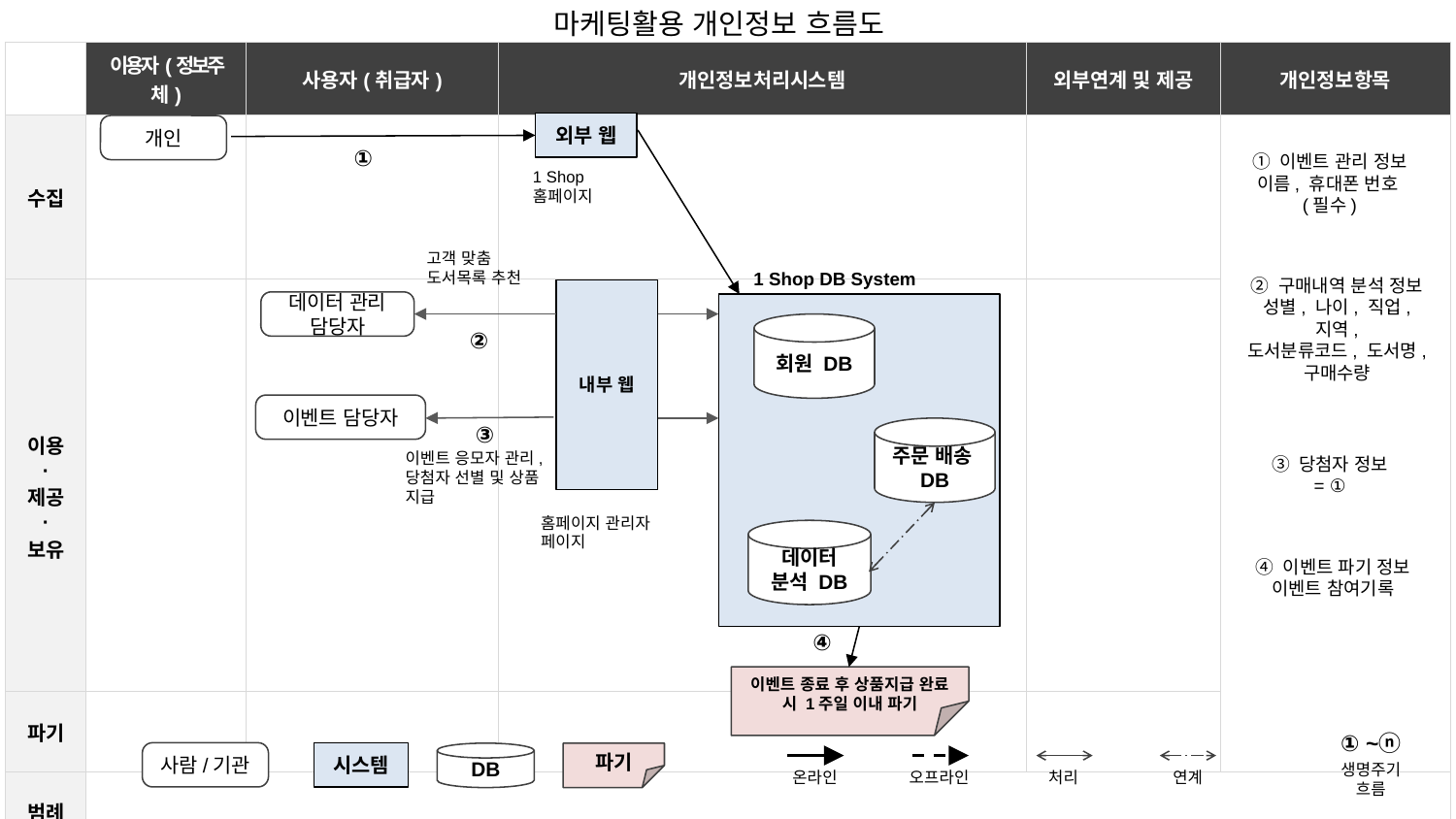

마케팅활용 개인정보 흐름도
|  | 이용자(정보주체) | 사용자(취급자) | 개인정보처리시스템 | 외부연계 및 제공 | 개인정보항목 |
| --- | --- | --- | --- | --- | --- |
| 수집 |  |  |  |  |  |
| 이용 · 제공 · 보유 |  |  |  |  |  |
| 파기 |  |  |  |  |  |
| 범례 |  |  |  |  |  |
외부 웹
개인
① 이벤트 관리 정보
이름, 휴대폰 번호(필수)
①
1 Shop 홈페이지

고객 맞춤 도서목록 추천
② 구매내역 분석 정보
성별, 나이, 직업, 지역,
도서분류코드, 도서명, 구매수량
1 Shop DB System
내부 웹
데이터 관리 담당자

회원 DB
②
이벤트 담당자
③ 당첨자 정보
= ①
주문 배송
DB
③
이벤트 응모자 관리,
당첨자 선별 및 상품 지급
④ 이벤트 파기 정보
이벤트 참여기록
홈페이지 관리자 페이지
데이터 분석 DB
④
이벤트 종료 후 상품지급 완료 시 1주일 이내 파기
① ~ⓝ
생명주기 흐름
사람/기관
시스템
DB
파기
온라인
오프라인
처리
연계